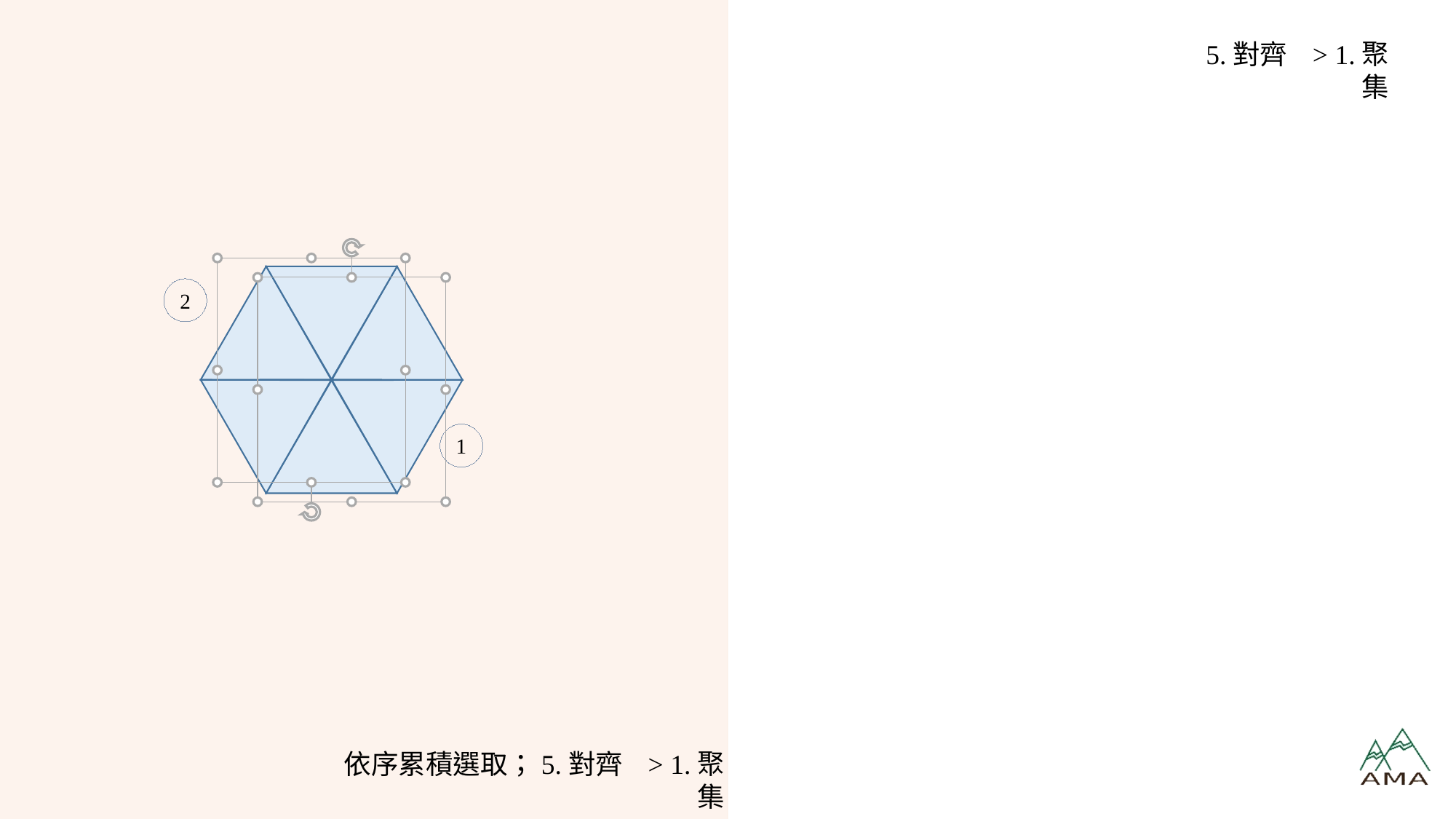

#
5.對齊   > 1.聚集

2

1
依序累積選取；5.對齊   > 1.聚集